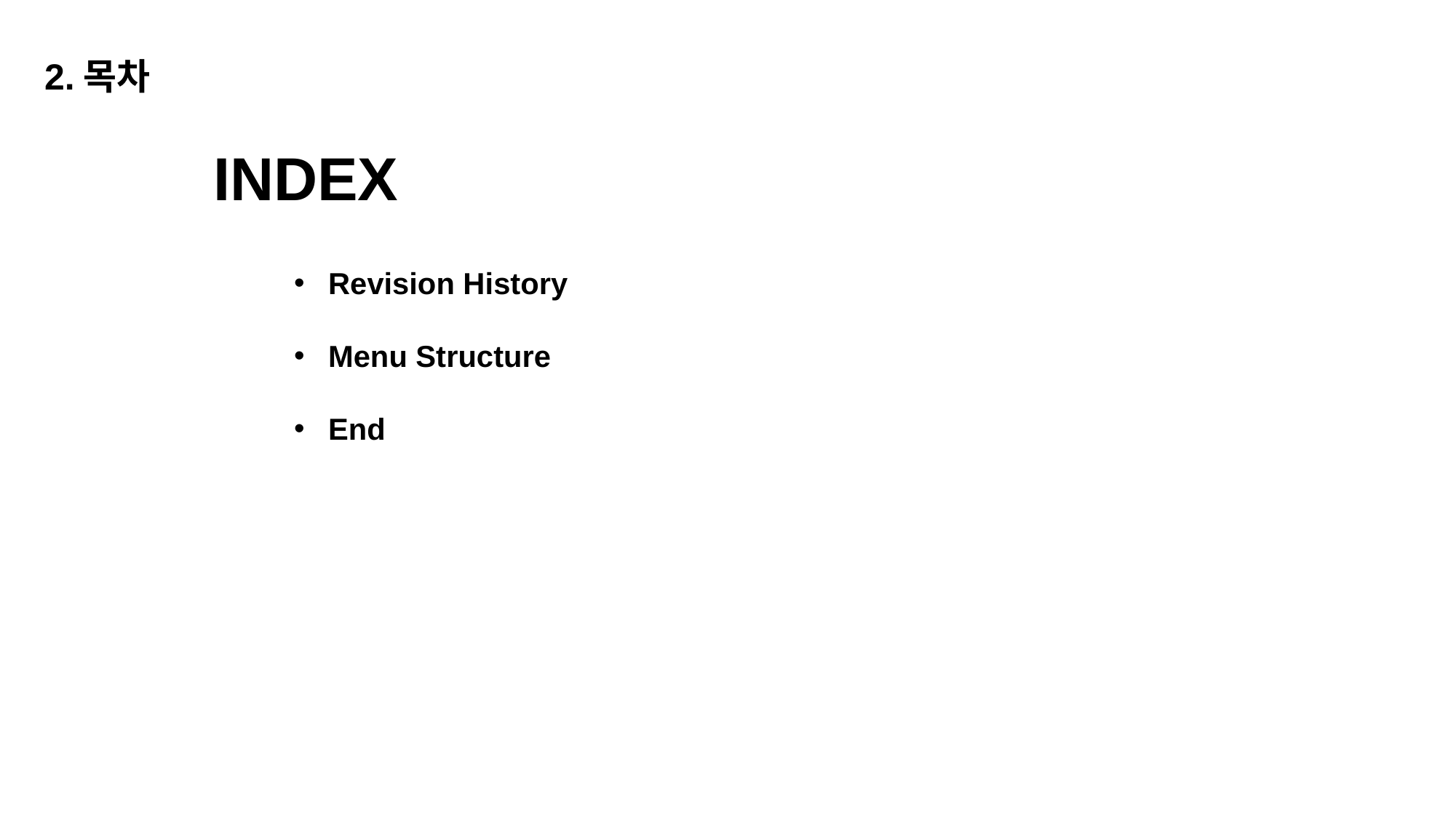

2.목차
INDEX
Revision History

Menu Structure

End